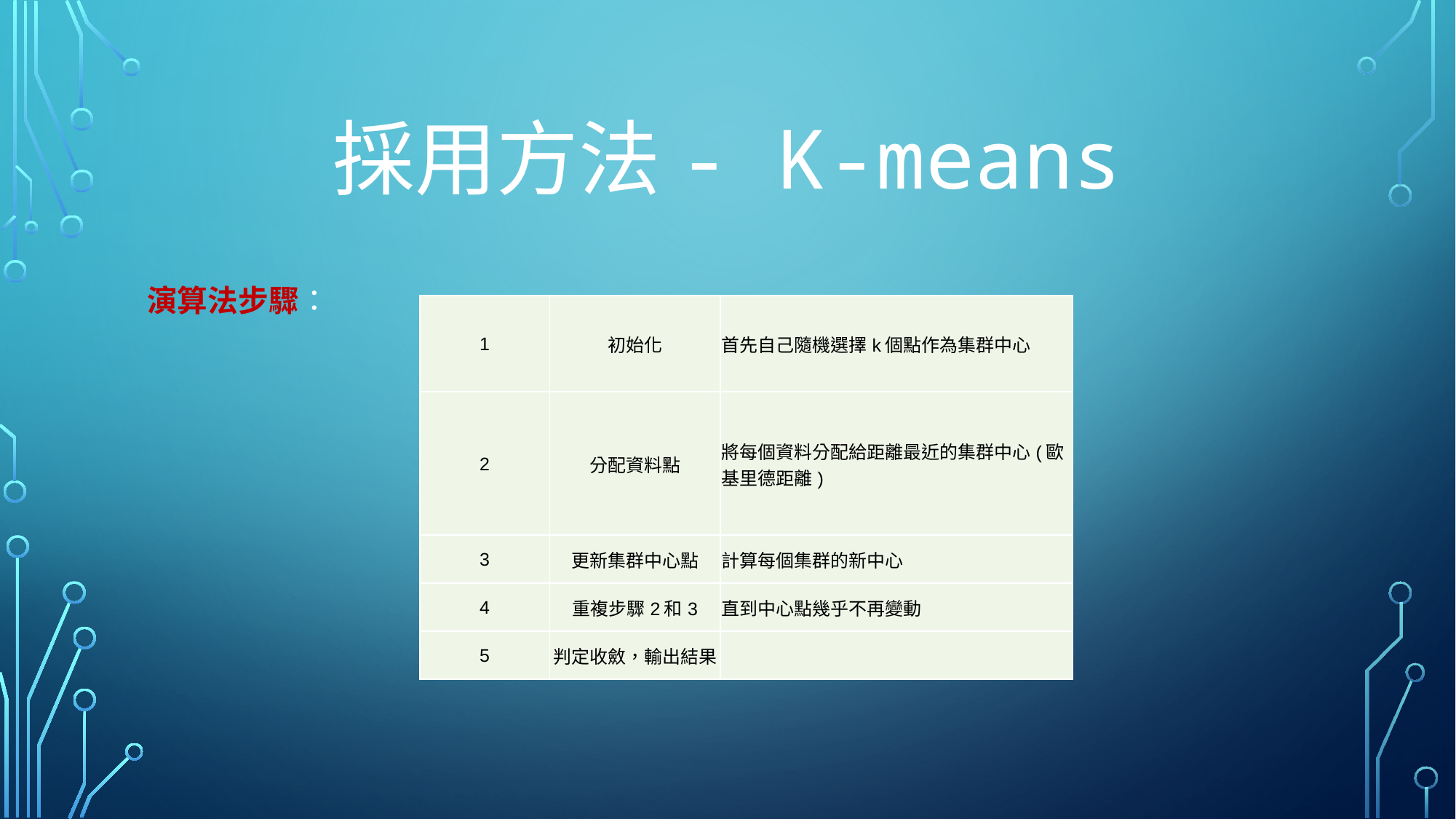

# 採用方法- K-means
演算法步驟：
| 1 | 初始化 | 首先自己隨機選擇k個點作為集群中心 |
| --- | --- | --- |
| 2 | 分配資料點 | 將每個資料分配給距離最近的集群中心(歐基里德距離) |
| 3 | 更新集群中心點 | 計算每個集群的新中心 |
| 4 | 重複步驟2和3 | 直到中心點幾乎不再變動 |
| 5 | 判定收斂，輸出結果 |  |